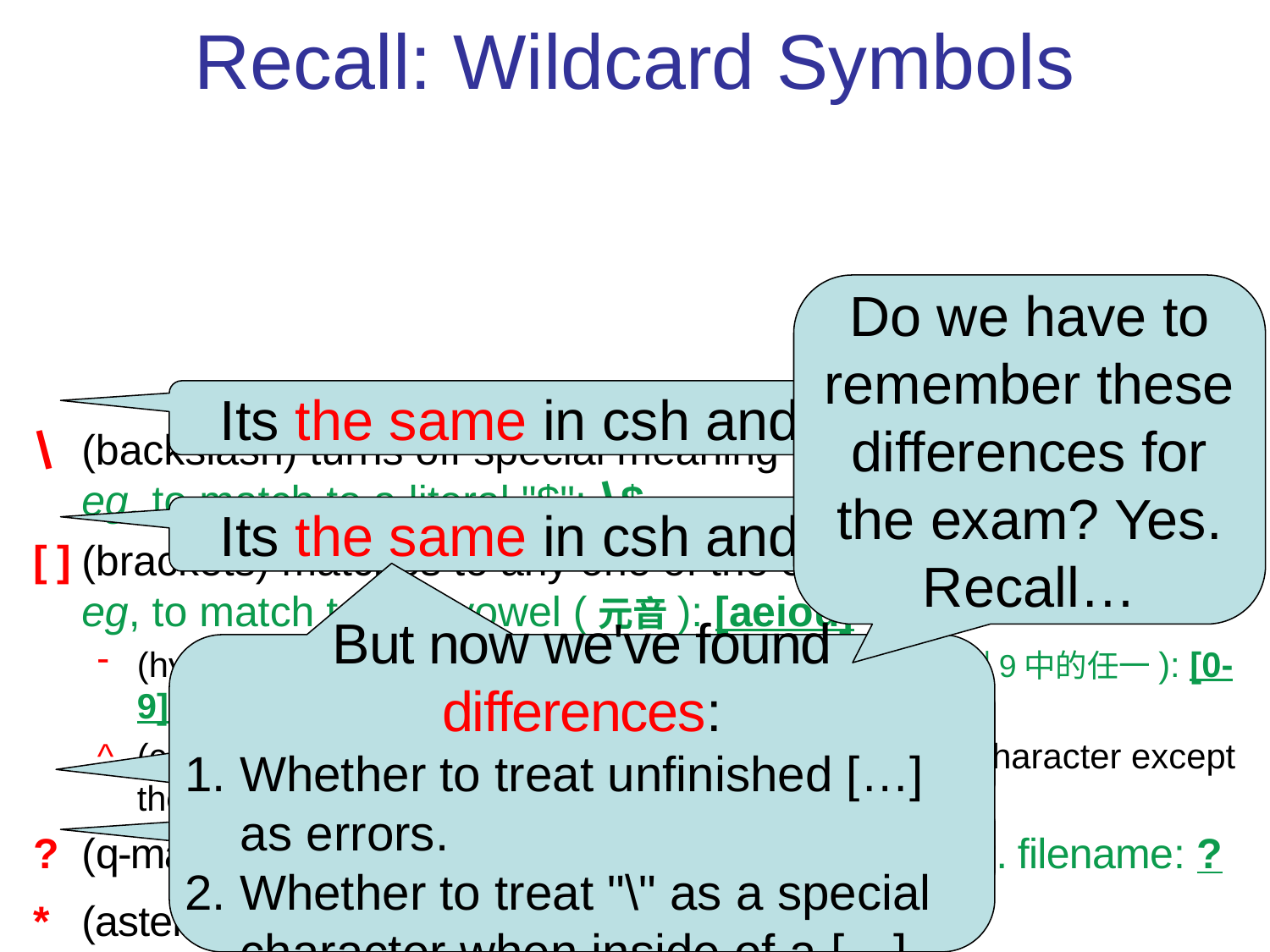

# Recall: Wildcard Symbols
^	(caret, as the first symbol of a regular expression) requires the expression to match the front of a line. eg. line begins with 'A': ^A
$	(caret, as the last symbol of a regular expression) requires the expression to match the end of a line. eg. line ends with 'Z': Z$
\	(backslash) turns off special meaning for the next character. eg, to match to a literal "$": \$
[ ]	(brackets) matches to any one of the enclosed characters.
eg, to match to any vowel (元音): [aeiou]
(hyphen, inside [ ]) matches to a range. eg, a digit (0到9中的任一): [0-9]
^	(caret, as the first symbol inside [ ]) matches any one character except those enclosed in the [ ]. eg, not a letter: [^a-zA-Z]
?	(q-mark) matches to any 1 character. eg, a 1-char. filename: ?
*	(asterisk) matches to zero or more characters.
            eg, a filename begins with 'A' and ends with 'Z':    A*Z
Do we have to remember these differences for the exam? Yes.
Recall…
Its the same in csh and grep.
Its the same in csh and grep.
But now we've found differences:
1. Whether to treat unfinished […] as errors.
2. Whether to treat "\" as a special character when inside of a […].
Its the same in csh and grep, but with a different symbol).
Its different in csh and grep.